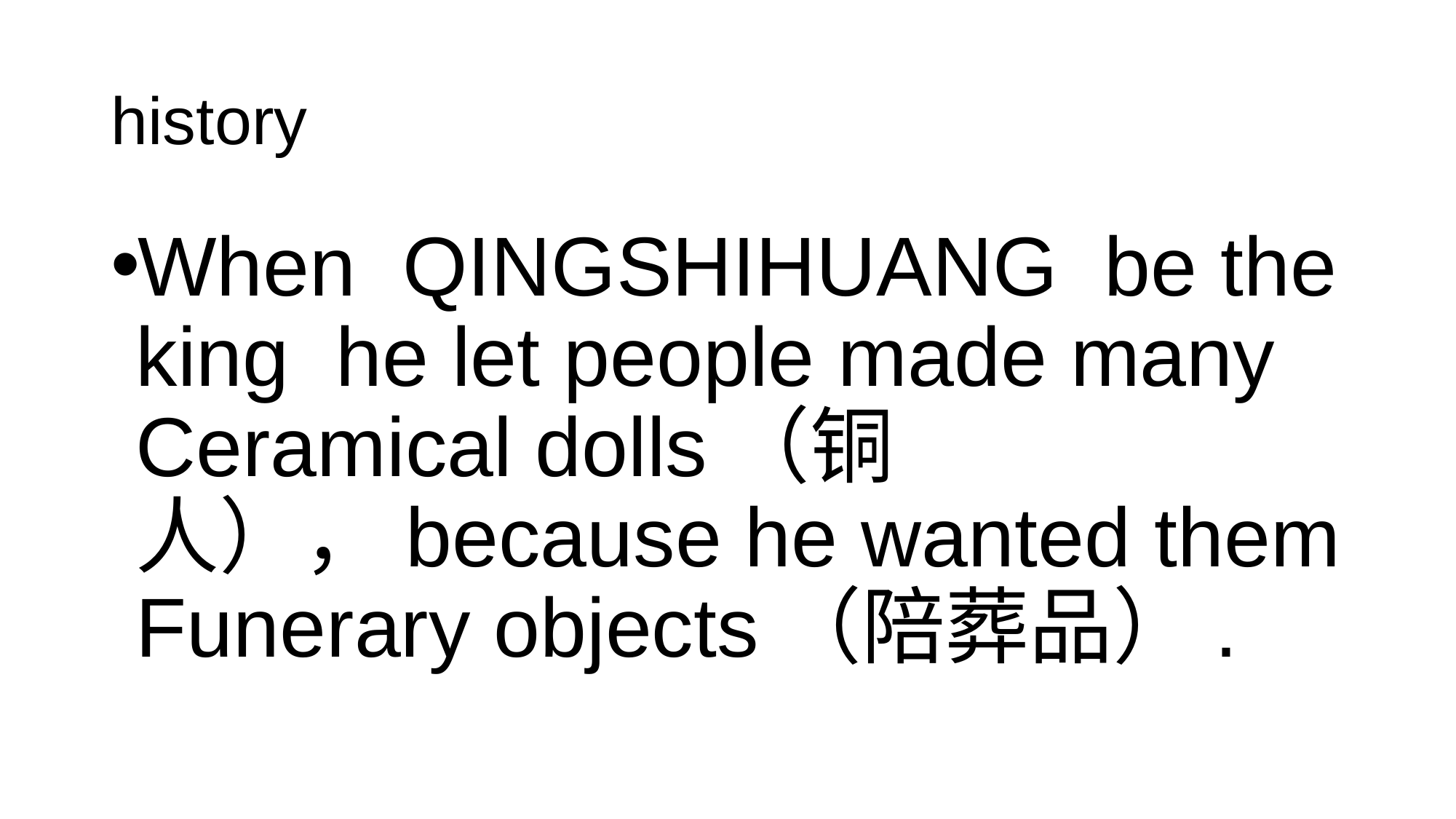

# history
When  QINGSHIHUANG  be the king  he let people made many  Ceramical dolls（铜人），because he wanted them Funerary objects（陪葬品）.